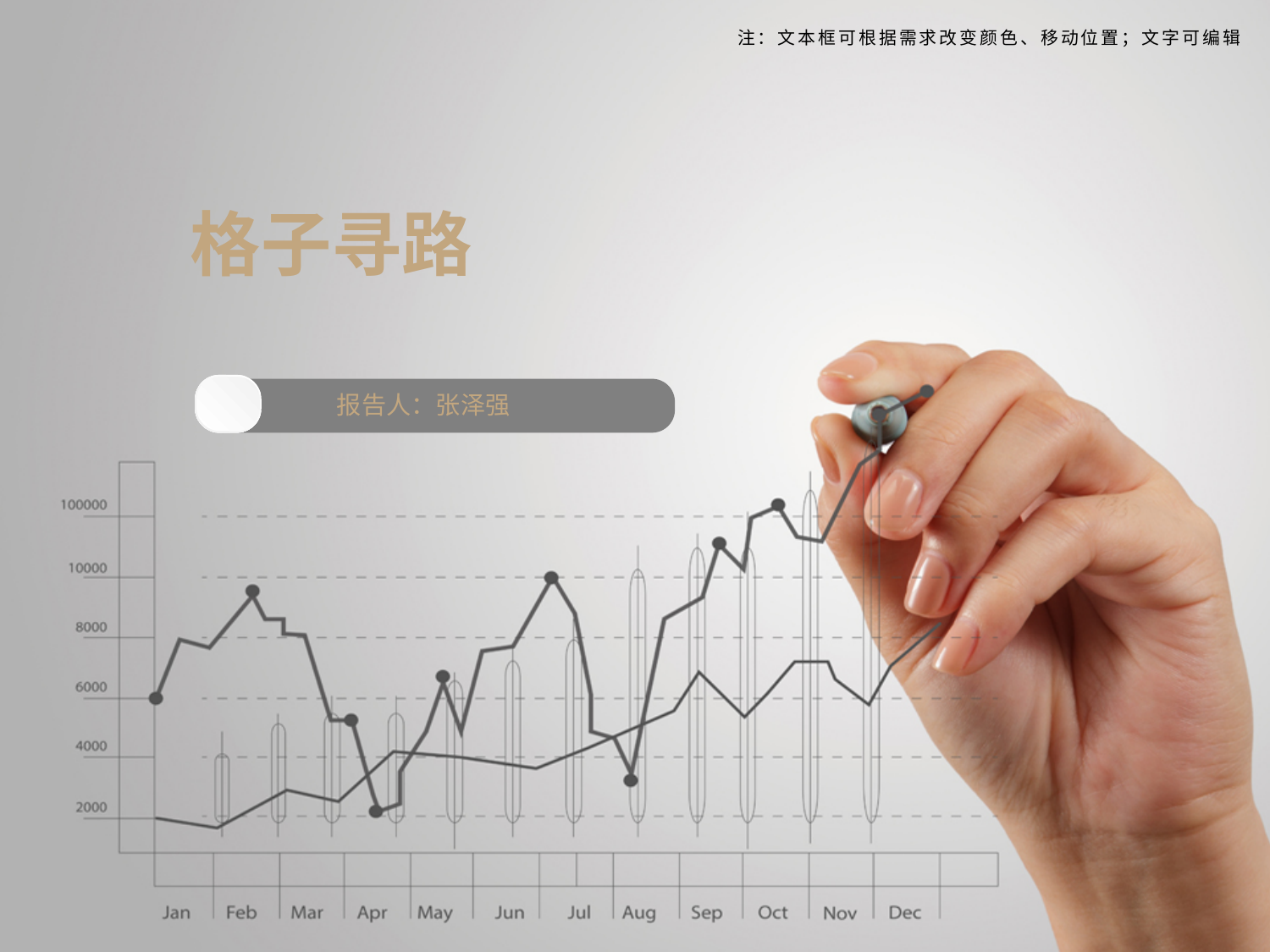

注：文本框可根据需求改变颜色、移动位置；文字可编辑

格子寻路

报告人：张泽强